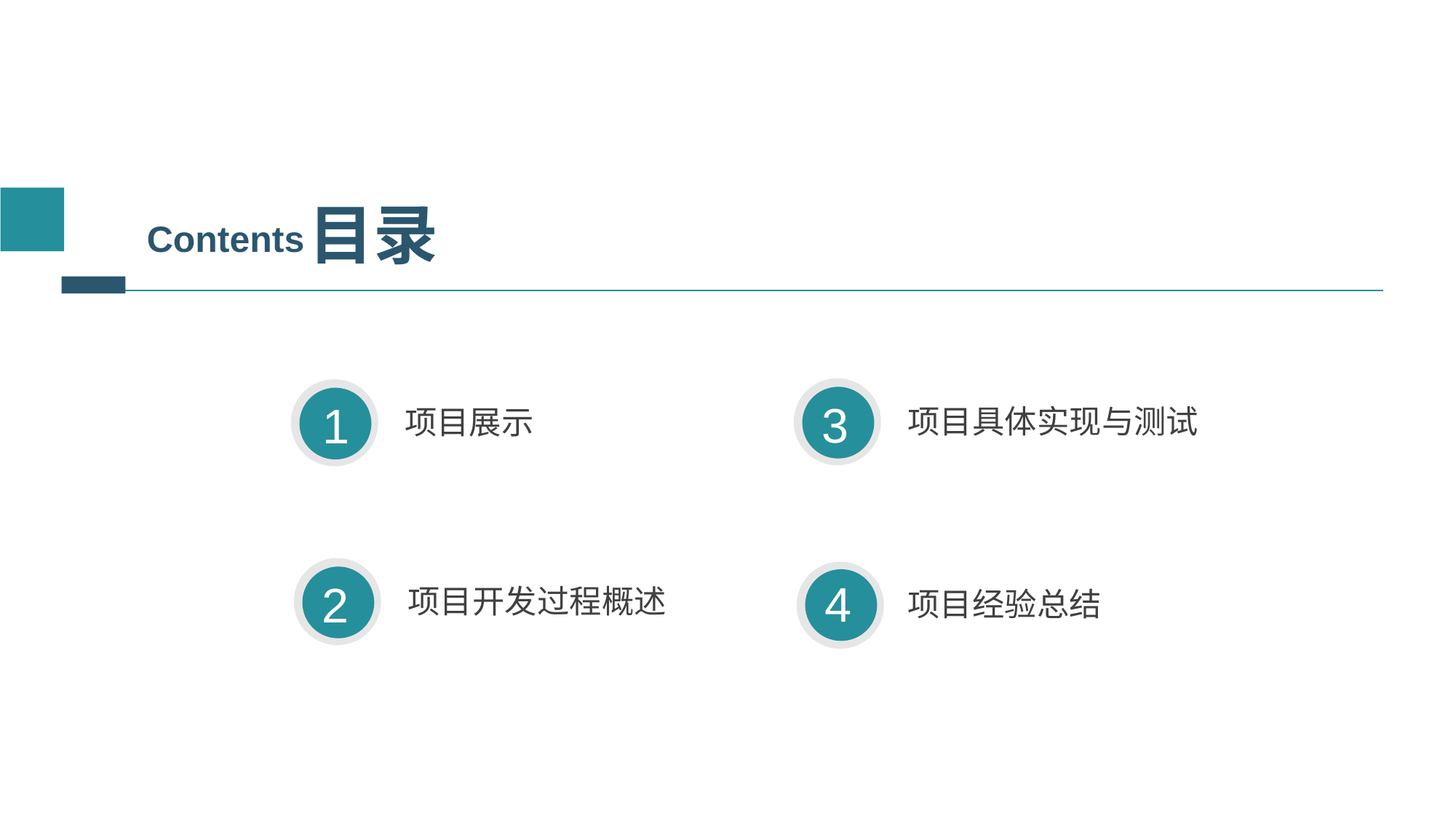

目录
Contents

3
1
项目具体实现与测试
项目展示

4
2

项目开发过程概述
项目经验总结